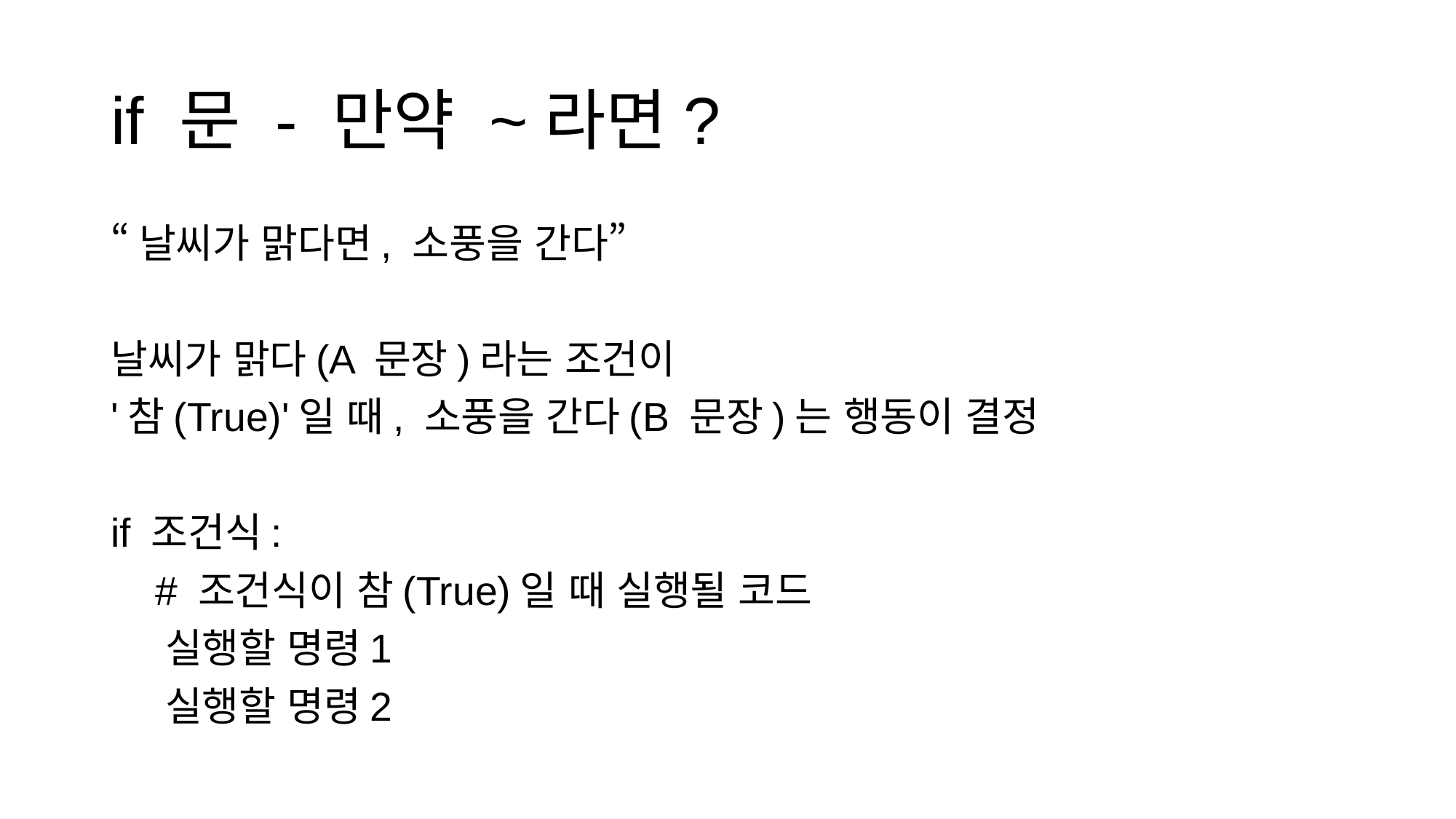

# if 문 - 만약 ~라면?
“날씨가 맑다면, 소풍을 간다”

날씨가 맑다(A 문장)라는 조건이
'참(True)'일 때, 소풍을 간다(B 문장)는 행동이 결정

if 조건식:
    # 조건식이 참(True)일 때 실행될 코드
    실행할 명령1
    실행할 명령2